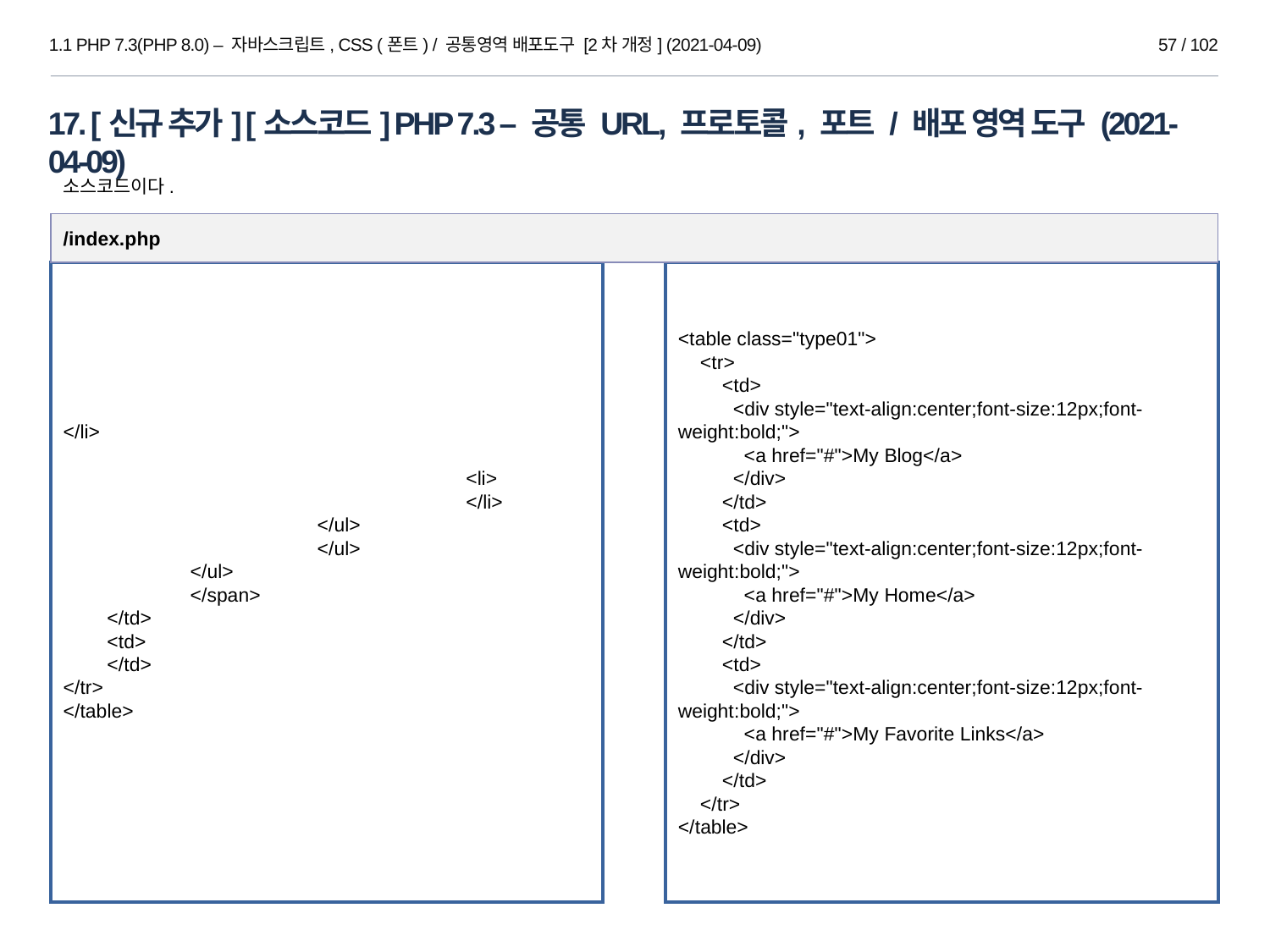

1.1 PHP 7.3(PHP 8.0) – 자바스크립트, CSS (폰트) / 공통영역 배포도구 [2차 개정] (2021-04-09)
57 / 102

17. [신규 추가] [소스코드] PHP 7.3 – 공통 URL, 프로토콜, 포트 / 배포 영역 도구 (2021-04-09)
소스코드이다.
/index.php
</li>

          			    <li>
          			    </li>
            		</ul>
        		</ul>
        	</ul>
        	</span>
        </td>
        <td>
        </td>
</tr>
</table>

<table class="type01">
    <tr>
        <td>
          <div style="text-align:center;font-size:12px;font-weight:bold;">
            <a href="#">My Blog</a>
          </div>
        </td>
        <td>
          <div style="text-align:center;font-size:12px;font-weight:bold;">
            <a href="#">My Home</a>
          </div>
        </td>
        <td>
          <div style="text-align:center;font-size:12px;font-weight:bold;">
            <a href="#">My Favorite Links</a>
          </div>
        </td>
    </tr>
</table>